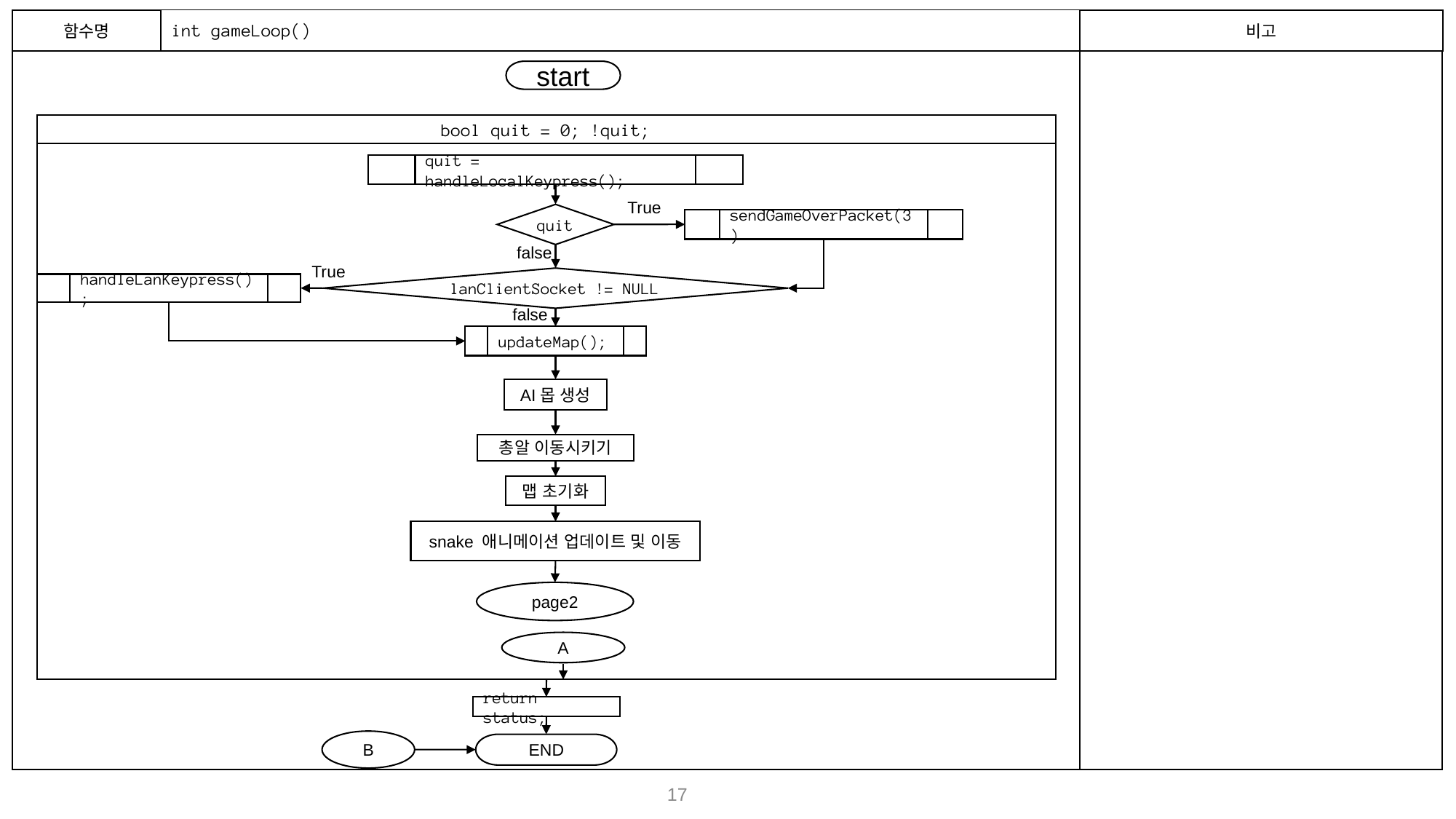

함수명
# int gameLoop()
비고

start
bool quit = 0; !quit;

quit = handleLocalKeypress();
True
quit
sendGameOverPacket(3)
false
True
lanClientSocket != NULL
handleLanKeypress();
false
updateMap();
AI몹 생성
총알 이동시키기
맵 초기화
snake 애니메이션 업데이트 및 이동
page2
A
return status;
B
END
17